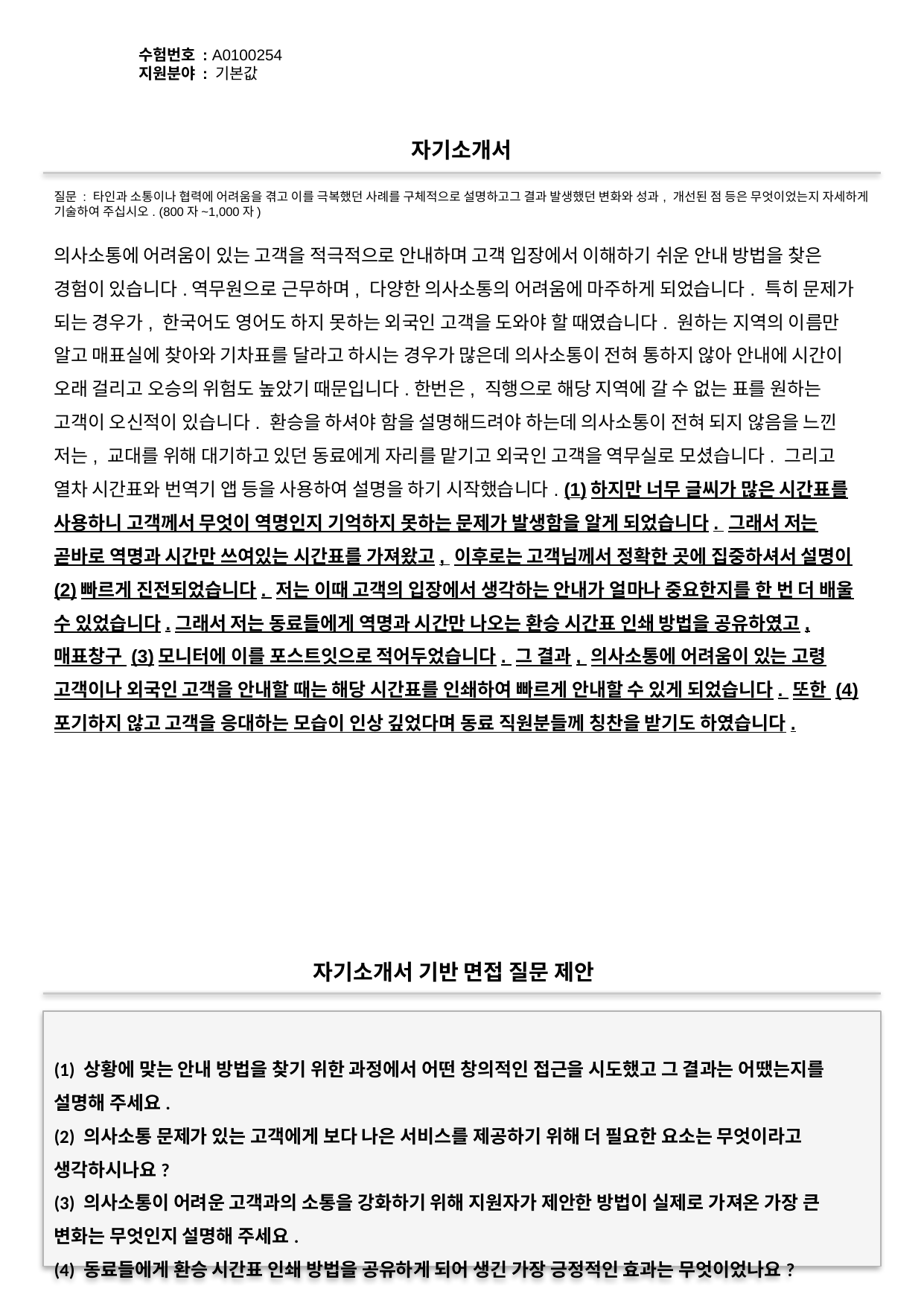

수험번호 : A0100254
지원분야 : 기본값
#

자기소개서

질문 : 타인과 소통이나 협력에 어려움을 겪고 이를 극복했던 사례를 구체적으로 설명하고그 결과 발생했던 변화와 성과, 개선된 점 등은 무엇이었는지 자세하게 기술하여 주십시오. (800자~1,000자)

의사소통에 어려움이 있는 고객을 적극적으로 안내하며 고객 입장에서 이해하기 쉬운 안내 방법을 찾은 경험이 있습니다.역무원으로 근무하며, 다양한 의사소통의 어려움에 마주하게 되었습니다. 특히 문제가 되는 경우가, 한국어도 영어도 하지 못하는 외국인 고객을 도와야 할 때였습니다. 원하는 지역의 이름만 알고 매표실에 찾아와 기차표를 달라고 하시는 경우가 많은데 의사소통이 전혀 통하지 않아 안내에 시간이 오래 걸리고 오승의 위험도 높았기 때문입니다.한번은, 직행으로 해당 지역에 갈 수 없는 표를 원하는 고객이 오신적이 있습니다. 환승을 하셔야 함을 설명해드려야 하는데 의사소통이 전혀 되지 않음을 느낀 저는, 교대를 위해 대기하고 있던 동료에게 자리를 맡기고 외국인 고객을 역무실로 모셨습니다. 그리고 열차 시간표와 번역기 앱 등을 사용하여 설명을 하기 시작했습니다. (1)하지만 너무 글씨가 많은 시간표를 사용하니 고객께서 무엇이 역명인지 기억하지 못하는 문제가 발생함을 알게 되었습니다. 그래서 저는 곧바로 역명과 시간만 쓰여있는 시간표를 가져왔고, 이후로는 고객님께서 정확한 곳에 집중하셔서 설명이 (2)빠르게 진전되었습니다. 저는 이때 고객의 입장에서 생각하는 안내가 얼마나 중요한지를 한 번 더 배울 수 있었습니다.그래서 저는 동료들에게 역명과 시간만 나오는 환승 시간표 인쇄 방법을 공유하였고, 매표창구 (3)모니터에 이를 포스트잇으로 적어두었습니다. 그 결과, 의사소통에 어려움이 있는 고령 고객이나 외국인 고객을 안내할 때는 해당 시간표를 인쇄하여 빠르게 안내할 수 있게 되었습니다. 또한 (4)포기하지 않고 고객을 응대하는 모습이 인상 깊었다며 동료 직원분들께 칭찬을 받기도 하였습니다.

자기소개서 기반 면접 질문 제안

(1) 상황에 맞는 안내 방법을 찾기 위한 과정에서 어떤 창의적인 접근을 시도했고 그 결과는 어땠는지를 설명해 주세요.
(2) 의사소통 문제가 있는 고객에게 보다 나은 서비스를 제공하기 위해 더 필요한 요소는 무엇이라고 생각하시나요?
(3) 의사소통이 어려운 고객과의 소통을 강화하기 위해 지원자가 제안한 방법이 실제로 가져온 가장 큰 변화는 무엇인지 설명해 주세요.
(4) 동료들에게 환승 시간표 인쇄 방법을 공유하게 되어 생긴 가장 긍정적인 효과는 무엇이었나요?